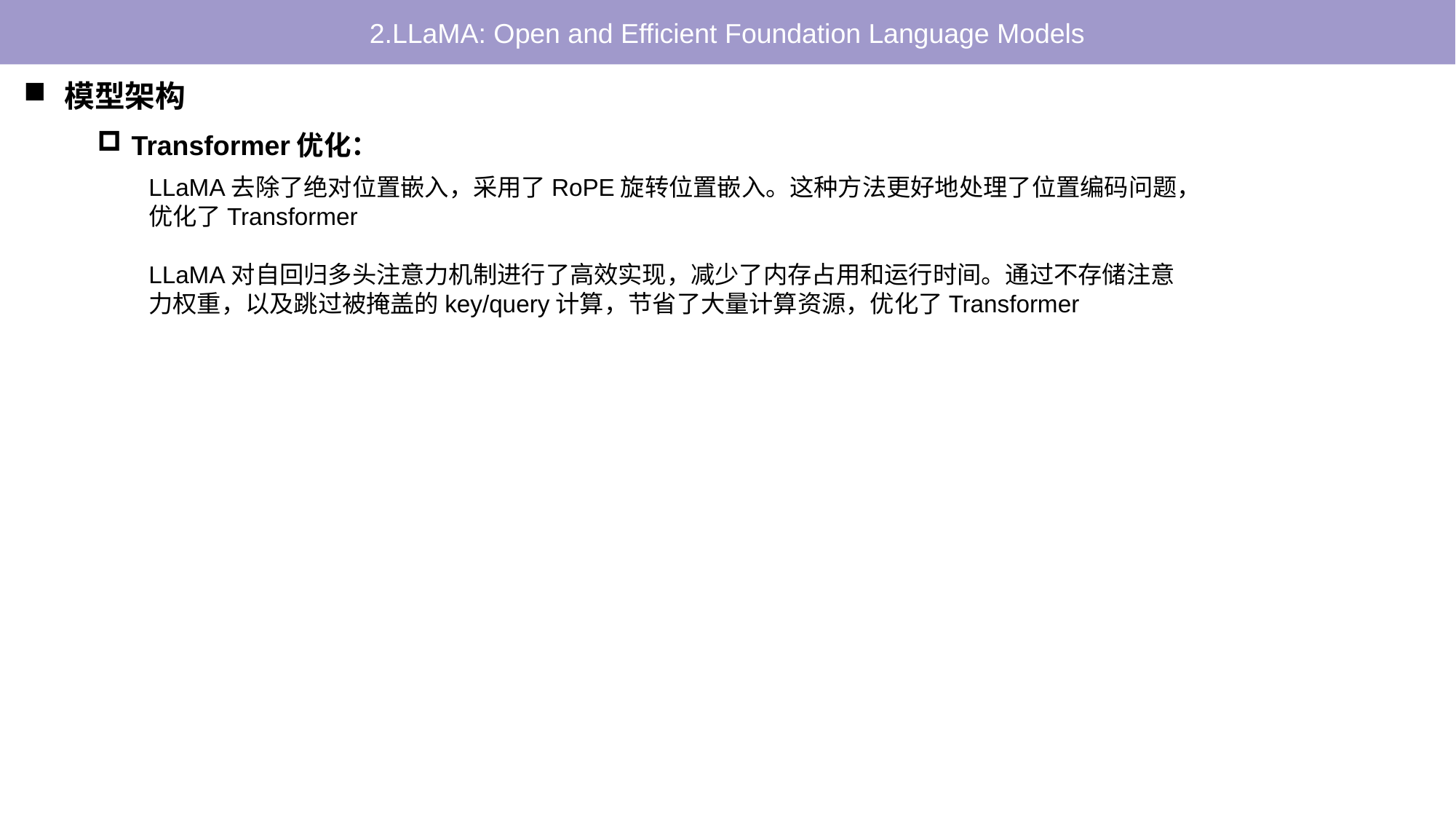

2.LLaMA: Open and Efficient Foundation Language Models
模型架构
Transformer优化：

LLaMA去除了绝对位置嵌入，采用了RoPE旋转位置嵌入。这种方法更好地处理了位置编码问题，优化了Transformer

LLaMA对自回归多头注意力机制进行了高效实现，减少了内存占用和运行时间。通过不存储注意力权重，以及跳过被掩盖的key/query计算，节省了大量计算资源，优化了Transformer